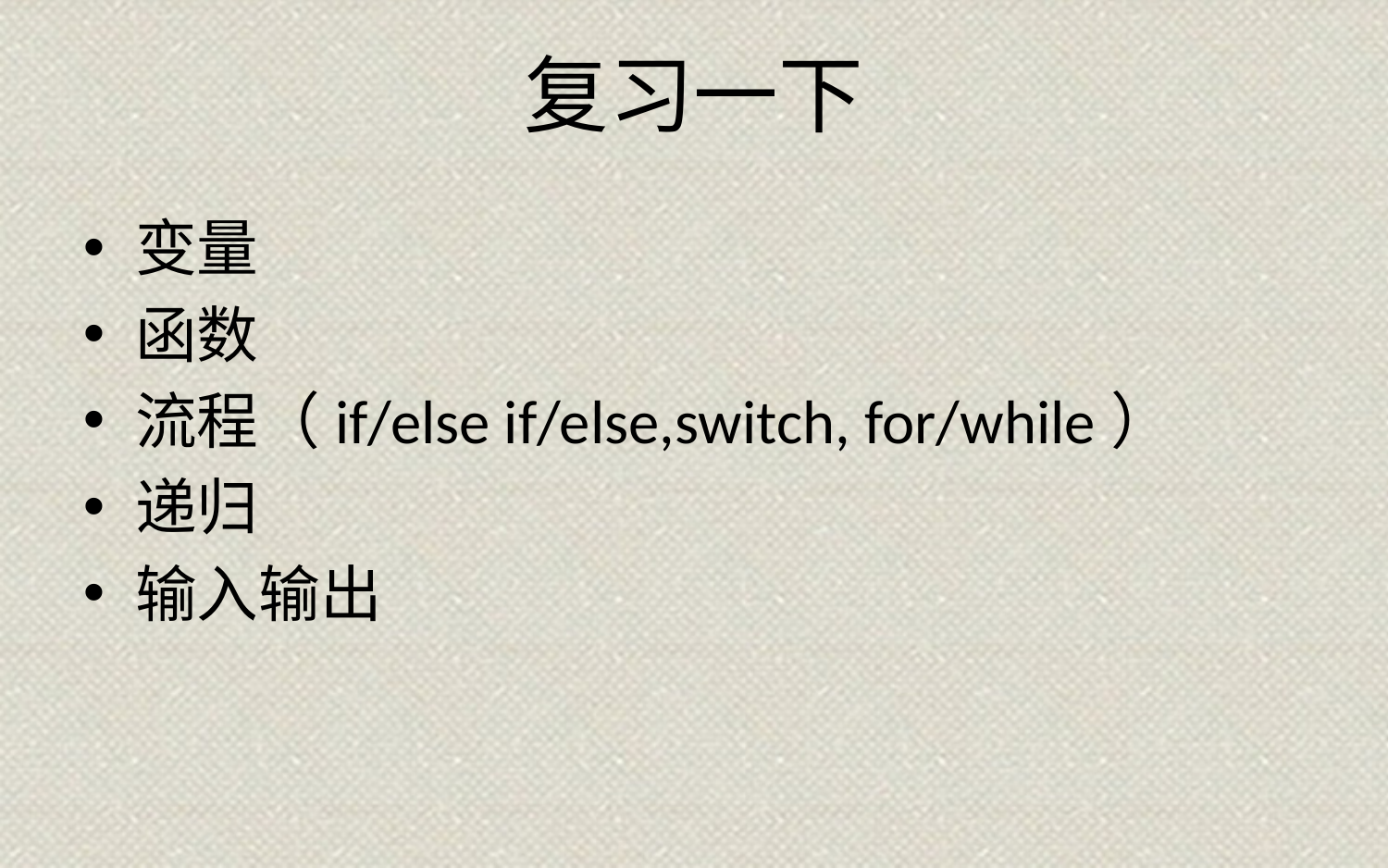

# 复习一下
变量
函数
流程（if/else if/else,switch, for/while）
递归
输入输出